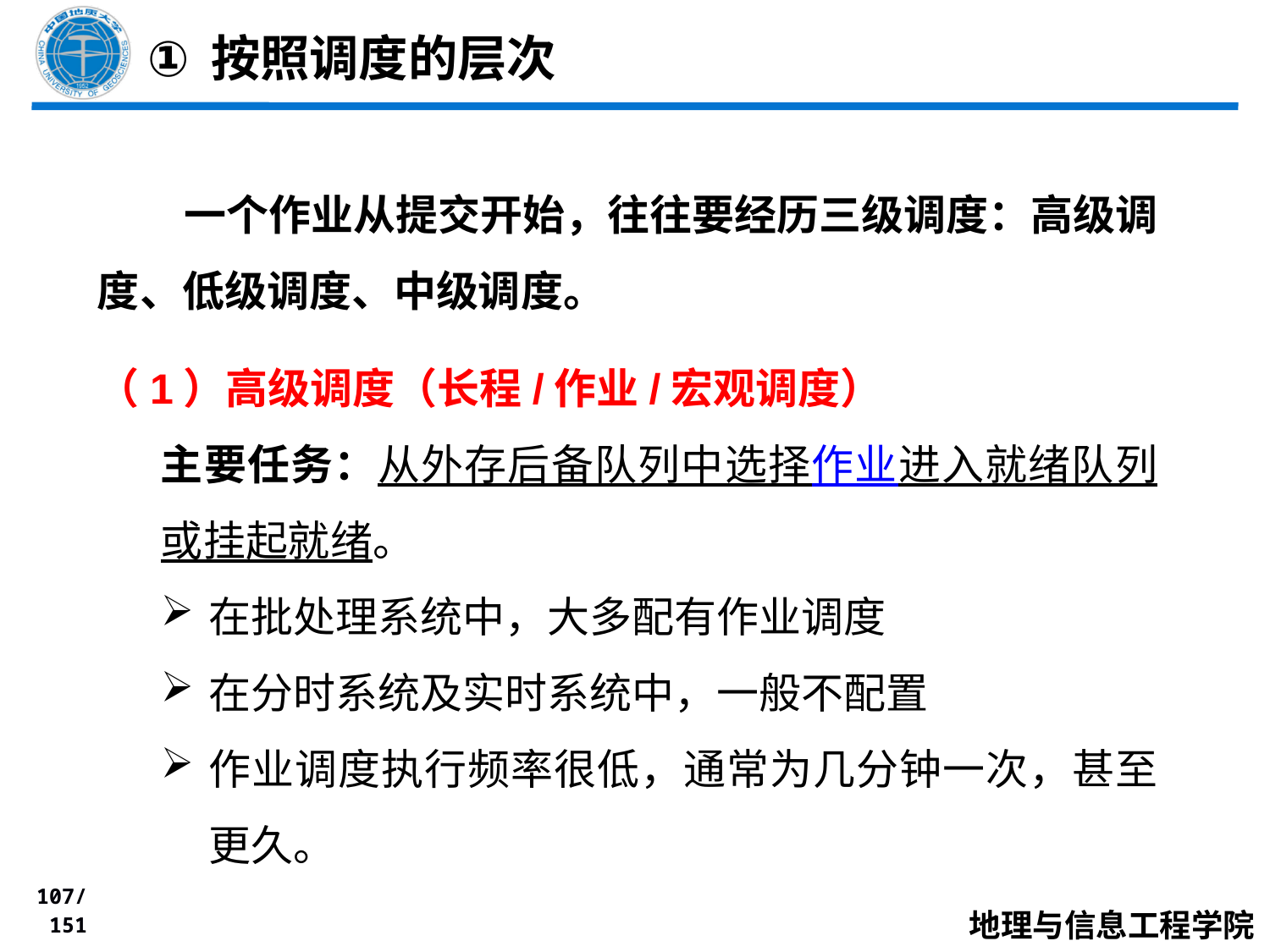

按照调度的层次
        一个作业从提交开始，往往要经历三级调度：高级调度、低级调度、中级调度。
（1）高级调度（长程/作业/宏观调度）
主要任务：从外存后备队列中选择作业进入就绪队列或挂起就绪。
在批处理系统中，大多配有作业调度
在分时系统及实时系统中，一般不配置
作业调度执行频率很低，通常为几分钟一次，甚至更久。